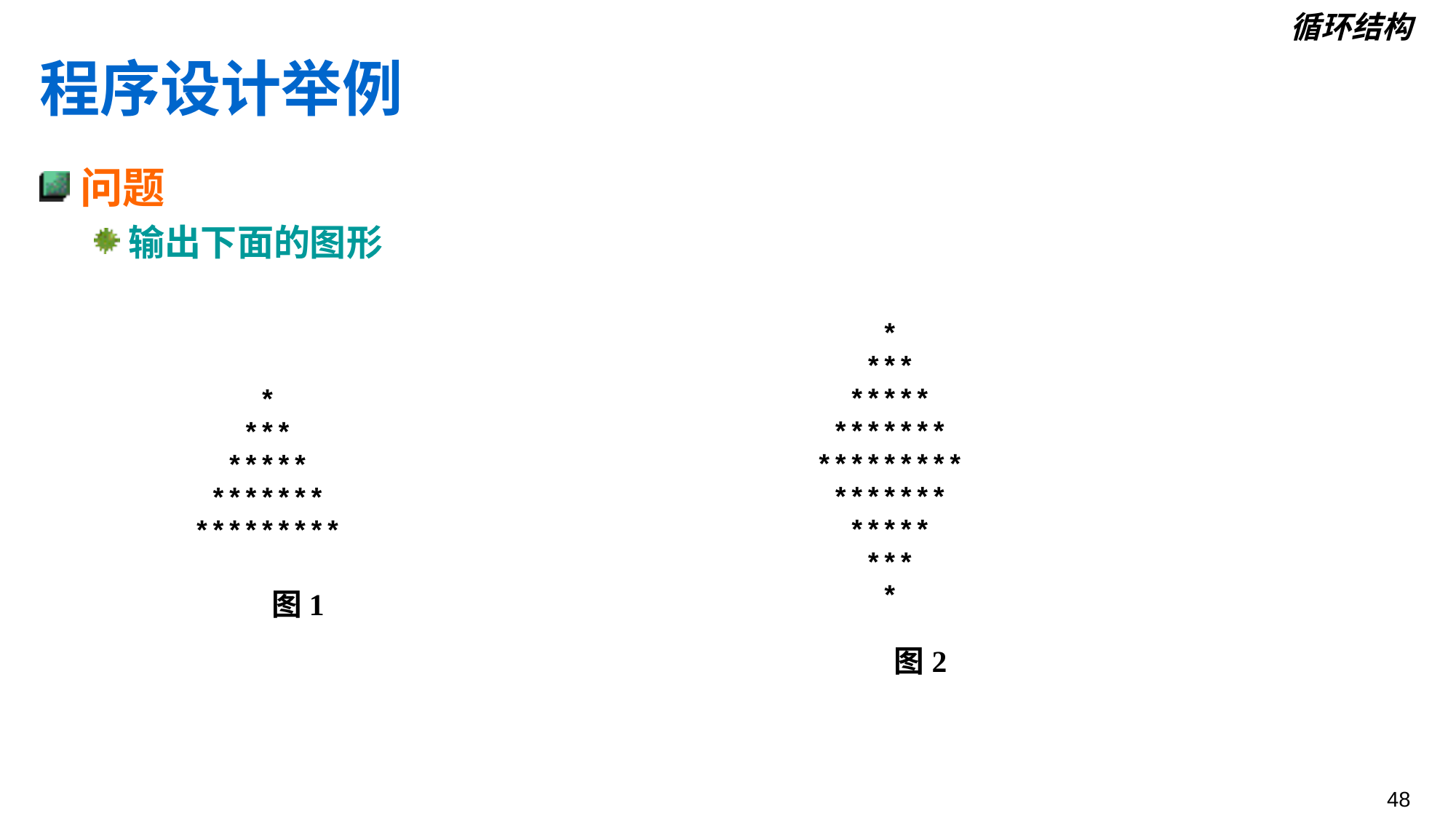

循环结构
# 程序设计举例
问题
输出下面的图形
    *
   ***
  *****
 *******
*********
 *******
  *****
   ***
    *
    *
   ***
  *****
 *******
*********
图1
图2
48